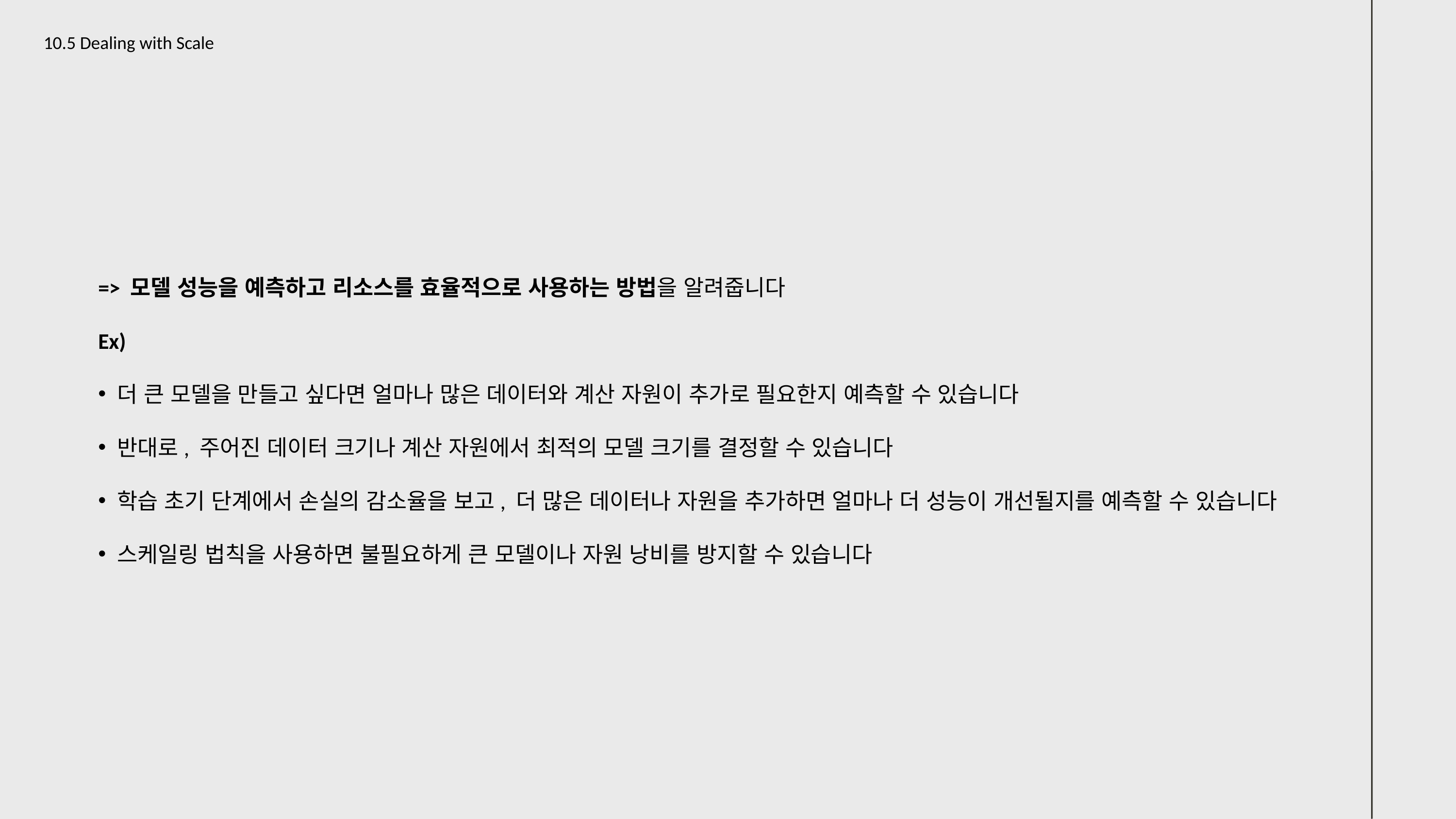

10.5 Dealing with Scale
=> 모델 성능을 예측하고 리소스를 효율적으로 사용하는 방법을 알려줍니다

Ex)

 더 큰 모델을 만들고 싶다면 얼마나 많은 데이터와 계산 자원이 추가로 필요한지 예측할 수 있습니다

 반대로, 주어진 데이터 크기나 계산 자원에서 최적의 모델 크기를 결정할 수 있습니다

 학습 초기 단계에서 손실의 감소율을 보고, 더 많은 데이터나 자원을 추가하면 얼마나 더 성능이 개선될지를 예측할 수 있습니다

 스케일링 법칙을 사용하면 불필요하게 큰 모델이나 자원 낭비를 방지할 수 있습니다